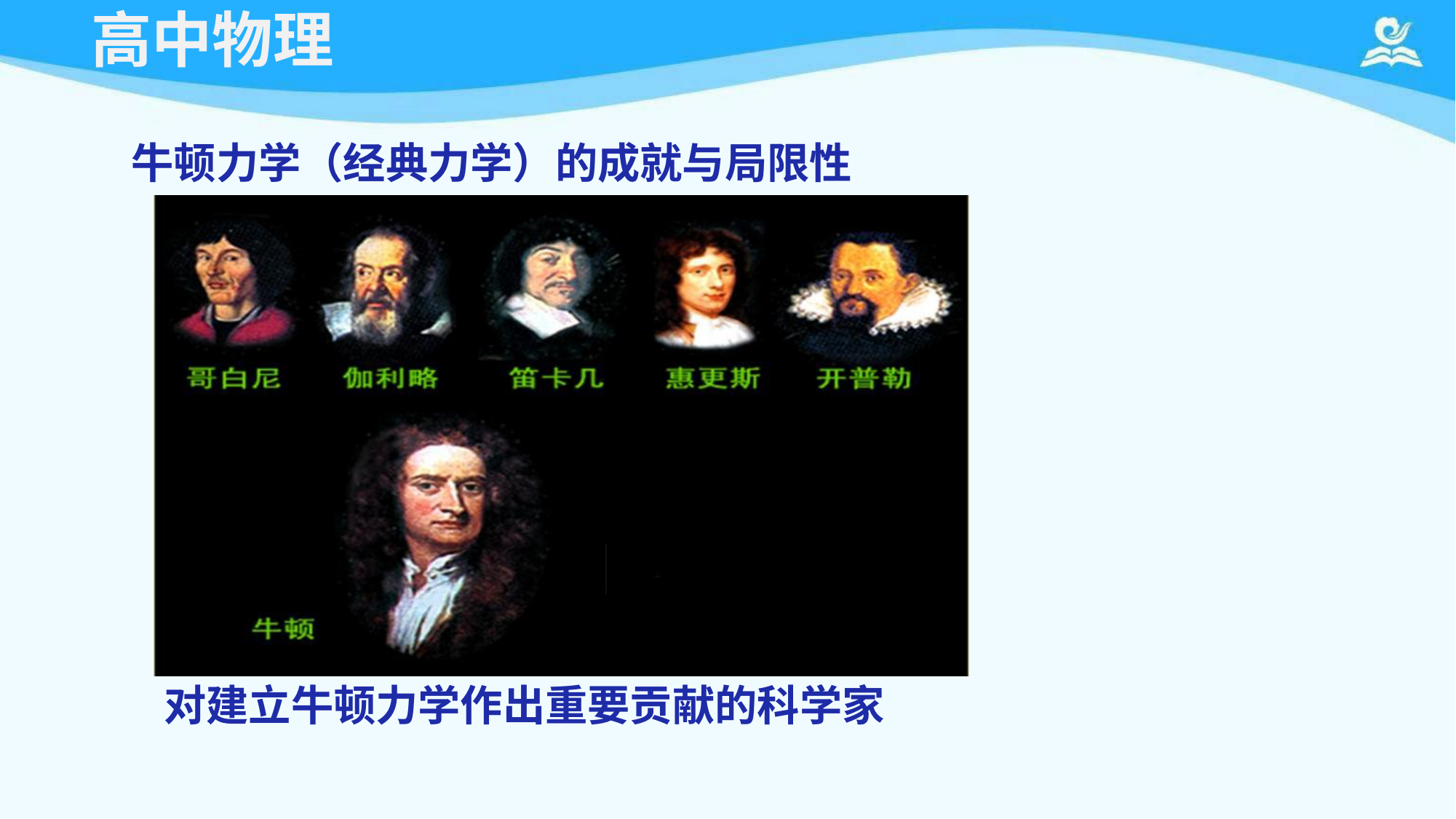

# 高中物理
牛顿力学（经典力学）的成就与局限性

对建立牛顿力学作出重要贡献的科学家